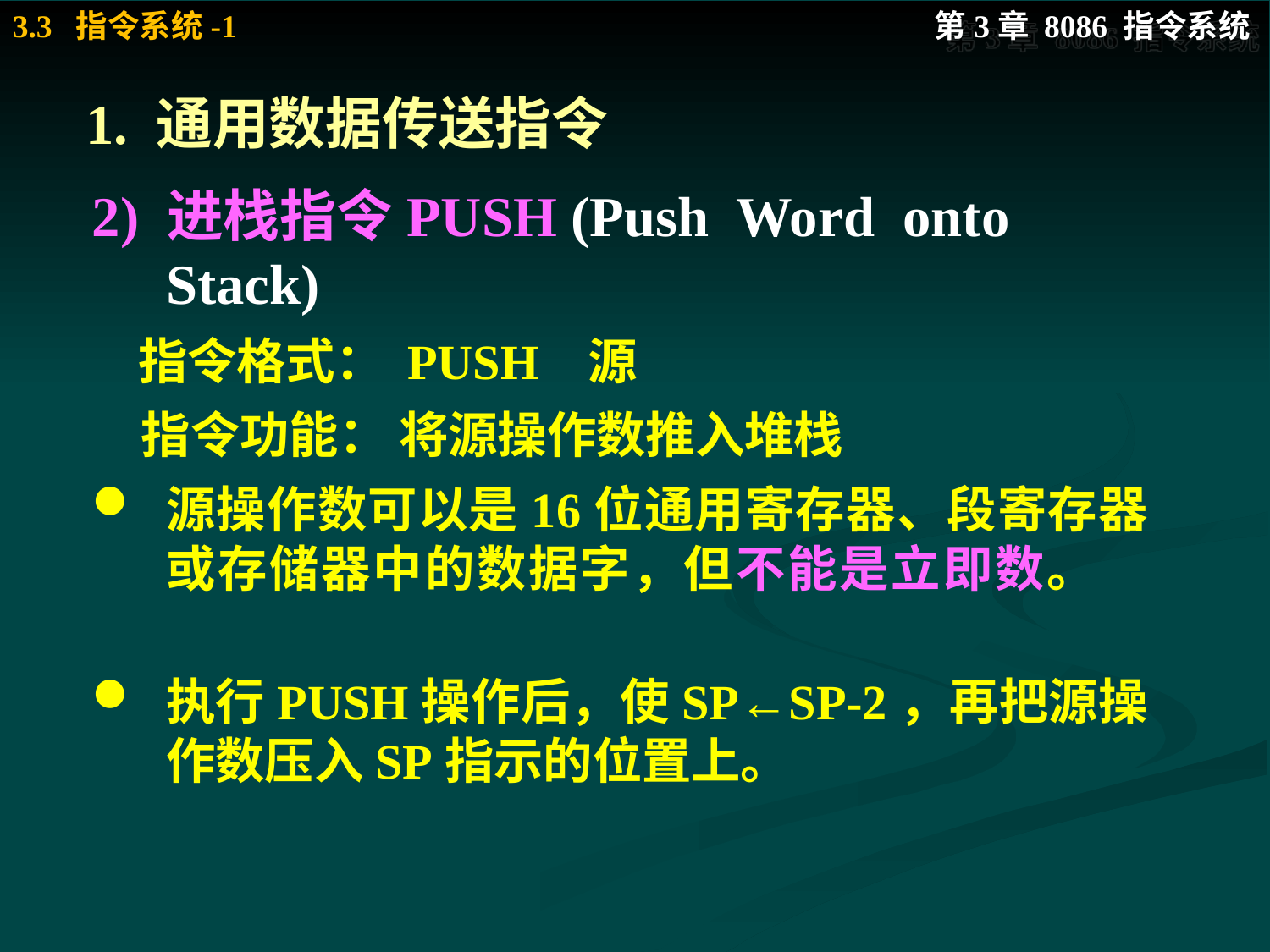

# 1. 通用数据传送指令
2) 进栈指令PUSH (Push  Word  onto  Stack)
　指令格式： PUSH   源
　指令功能： 将源操作数推入堆栈
源操作数可以是16位通用寄存器、段寄存器或存储器中的数据字，但不能是立即数。
执行PUSH操作后，使SP←SP-2，再把源操作数压入SP指示的位置上。